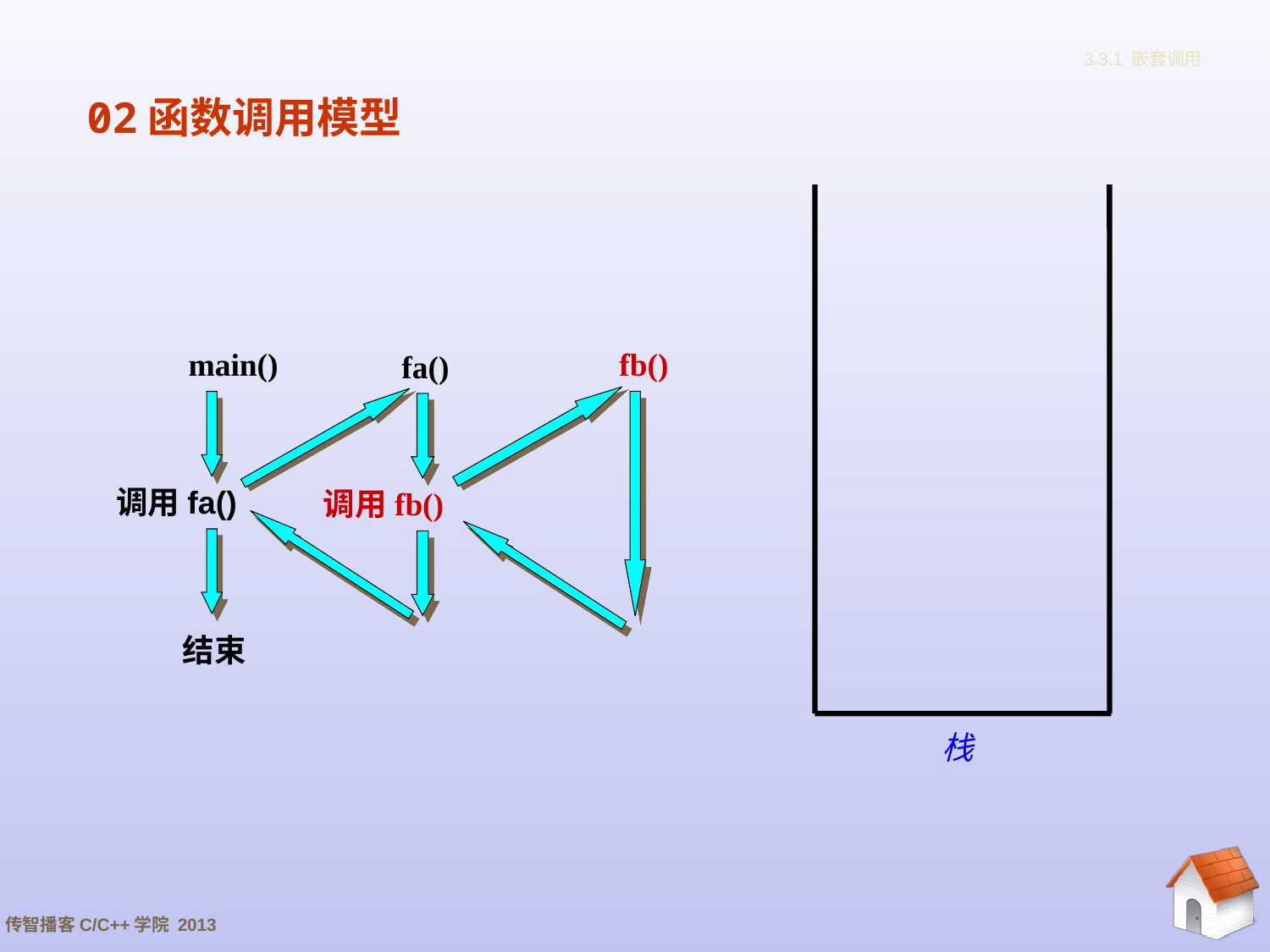

# 3.3.1 嵌套调用
02函数调用模型

      fb ()  的参数
        返回地址

main()
fb()

fa () 运行状态

fa()

      fa () 的参数

        返回地址

 调用fa()

调用fb()

  main () 运行状态

      main() 的参数

        返回地址

结束
操作系统运行状态

 栈